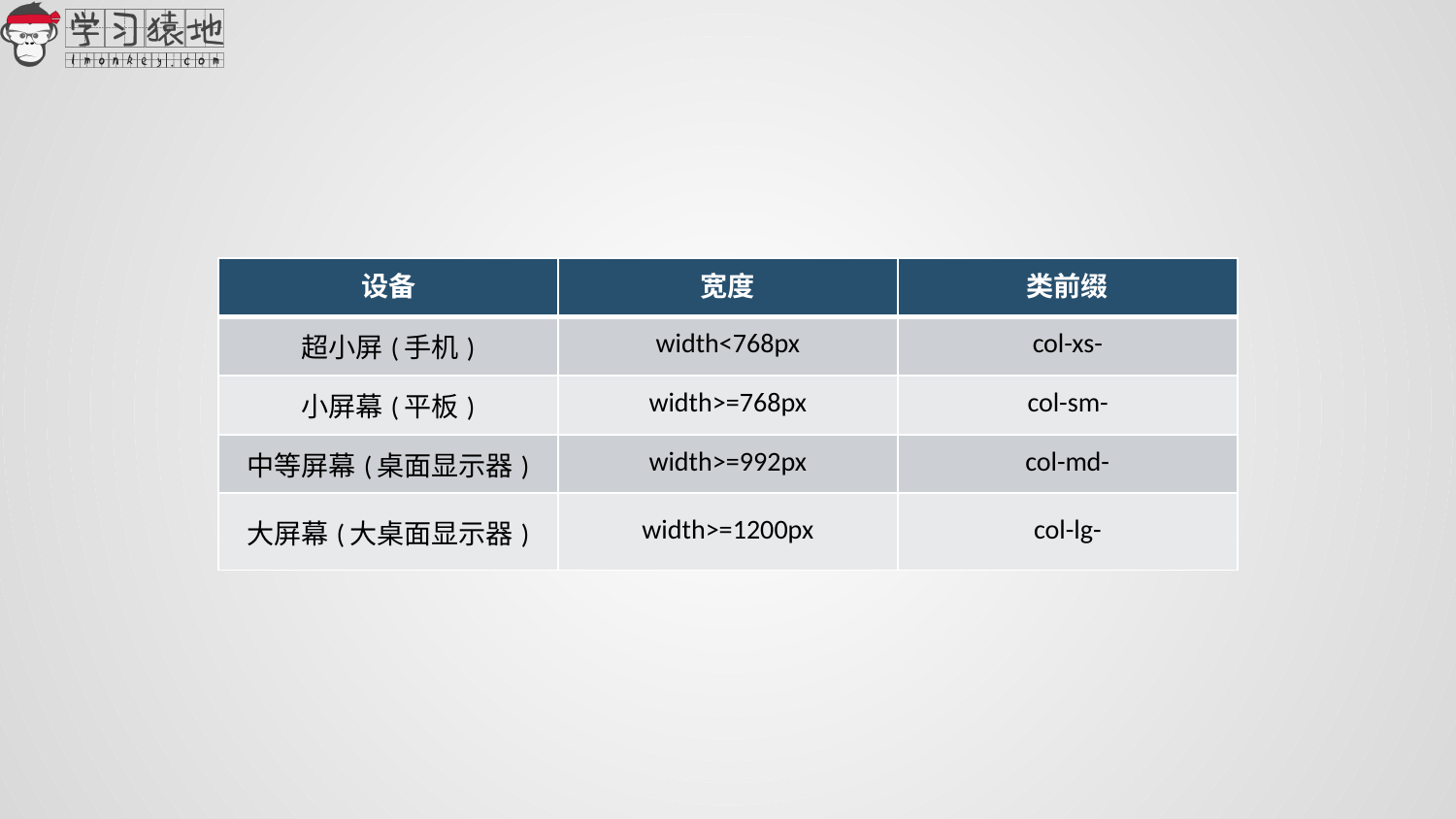

| 设备 | 宽度 | 类前缀 |
| --- | --- | --- |
| 超小屏(手机) | width<768px | col-xs- |
| 小屏幕(平板) | width>=768px | col-sm- |
| 中等屏幕(桌面显示器) | width>=992px | col-md- |
| 大屏幕(大桌面显示器) | width>=1200px | col-lg- |